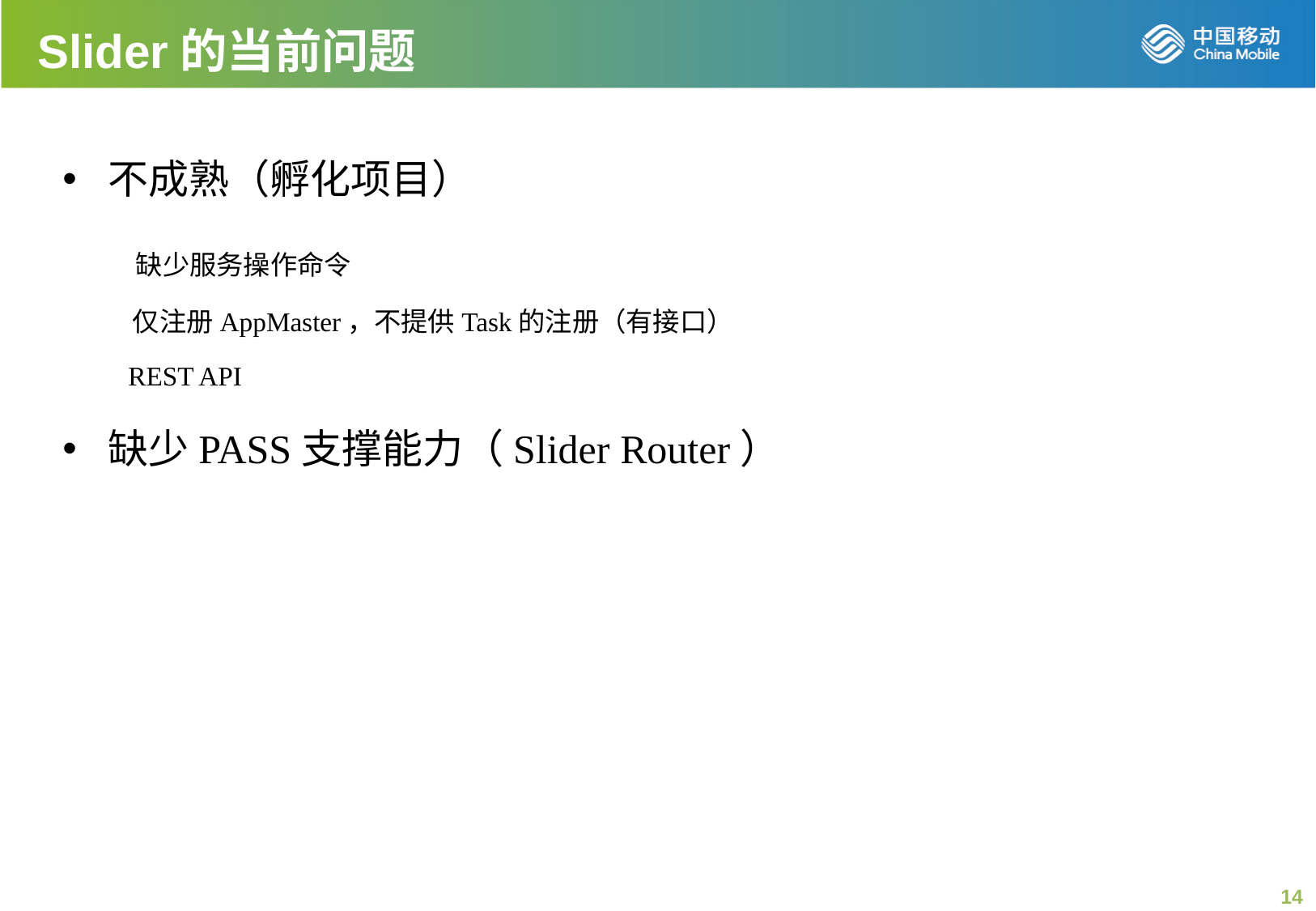

# Slider的当前问题
不成熟（孵化项目）
	  缺少服务操作命令
	   仅注册AppMaster，不提供Task的注册（有接口）
	   REST API
缺少PASS支撑能力（Slider Router）